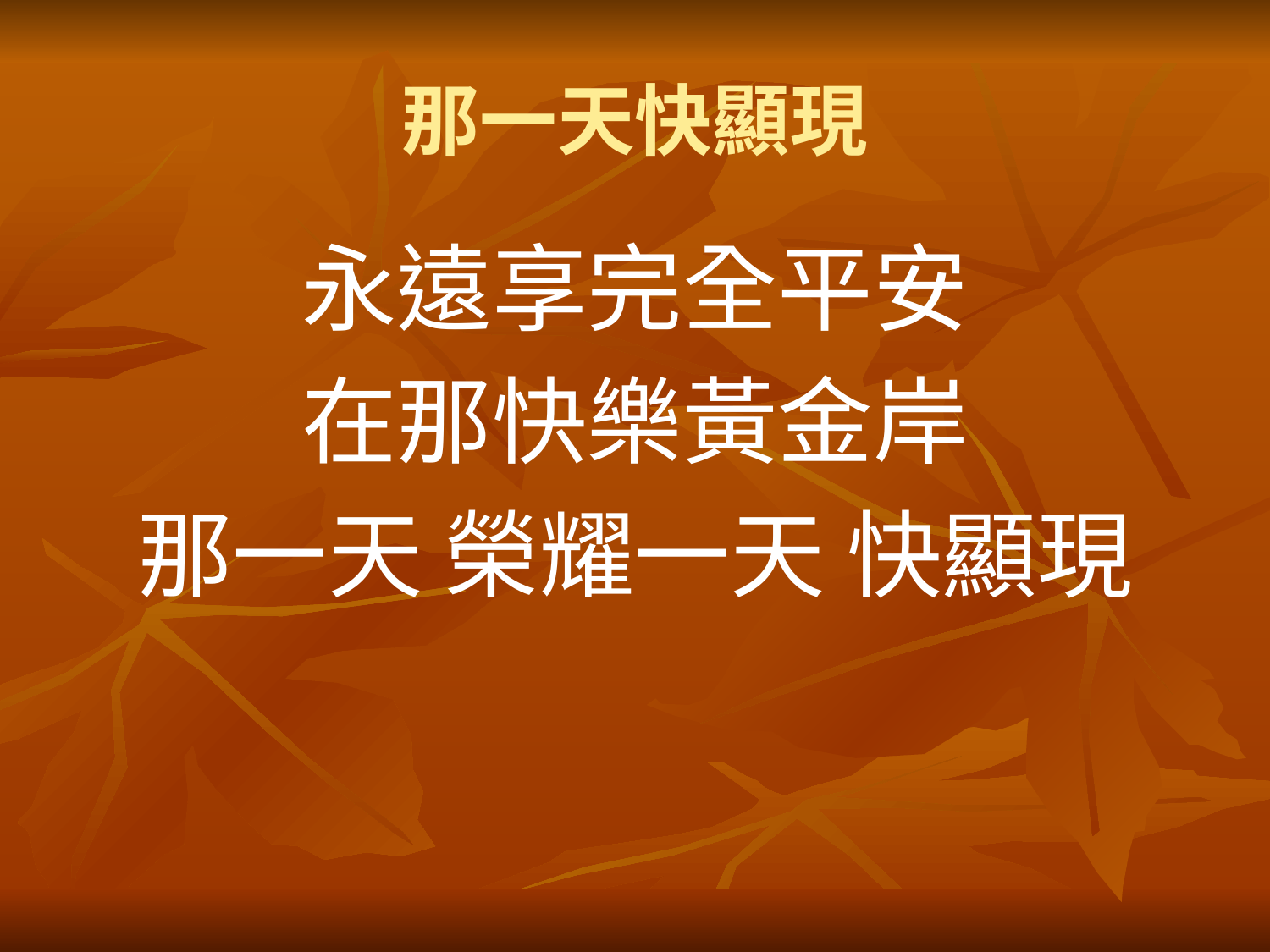

# 那一天快顯現
永遠享完全平安
在那快樂黃金岸
那一天 榮耀一天 快顯現